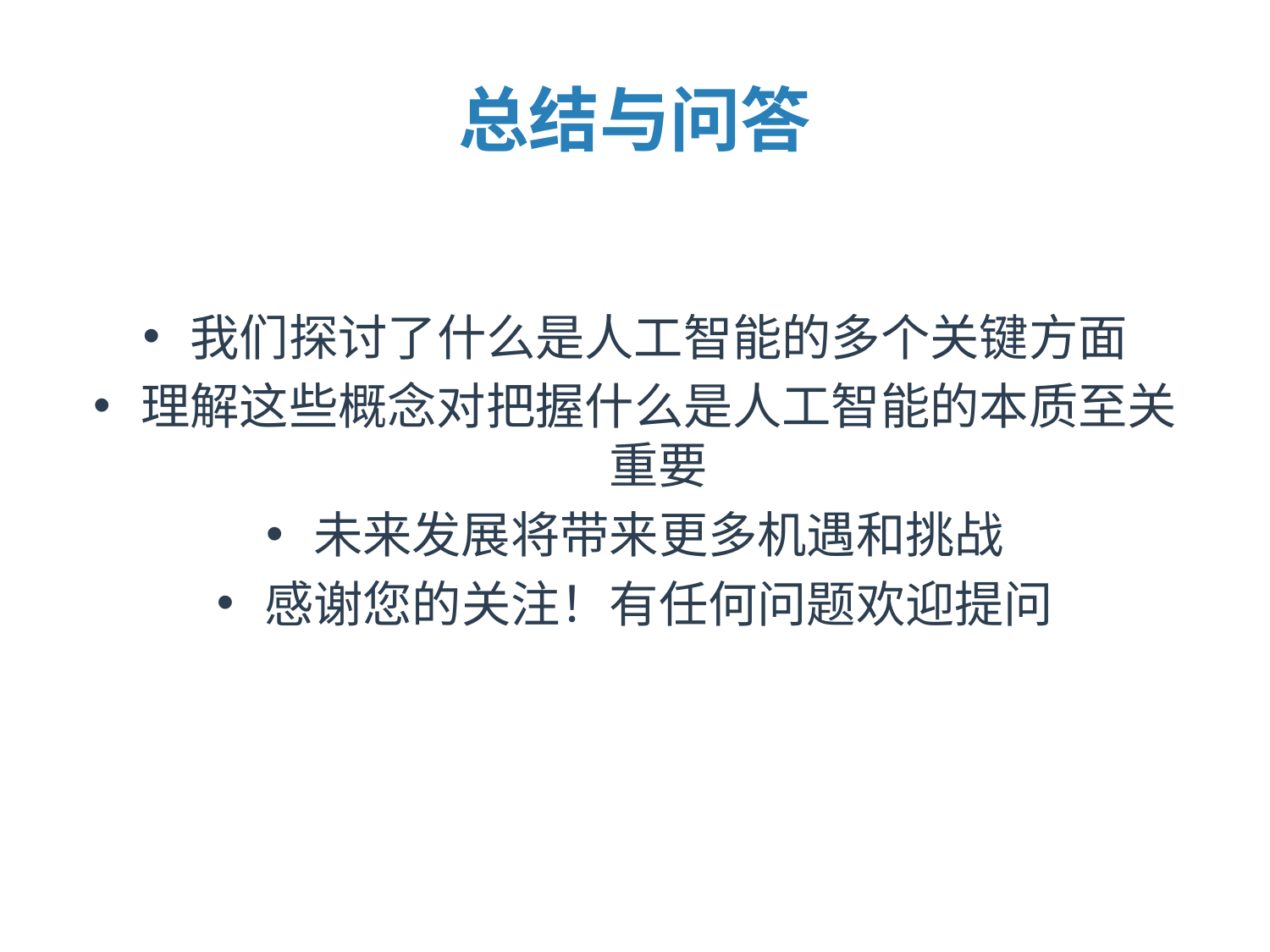

# 总结与问答

我们探讨了什么是人工智能的多个关键方面
理解这些概念对把握什么是人工智能的本质至关重要
未来发展将带来更多机遇和挑战
感谢您的关注！有任何问题欢迎提问